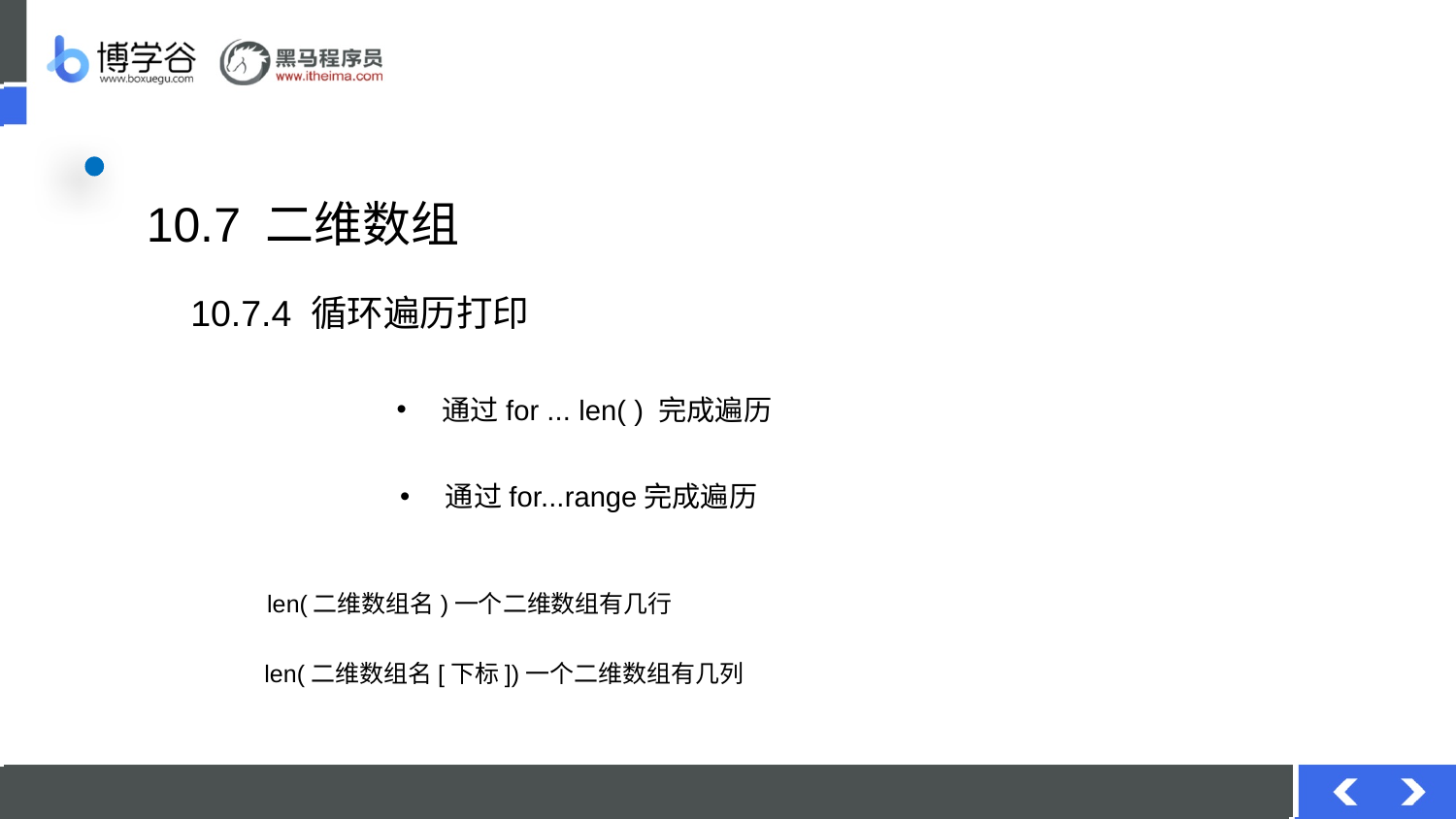

# 10.7 二维数组
10.7.4 循环遍历打印
通过for ... len( ) 完成遍历
通过for...range完成遍历
len(二维数组名)一个二维数组有几行
len(二维数组名[下标])一个二维数组有几列